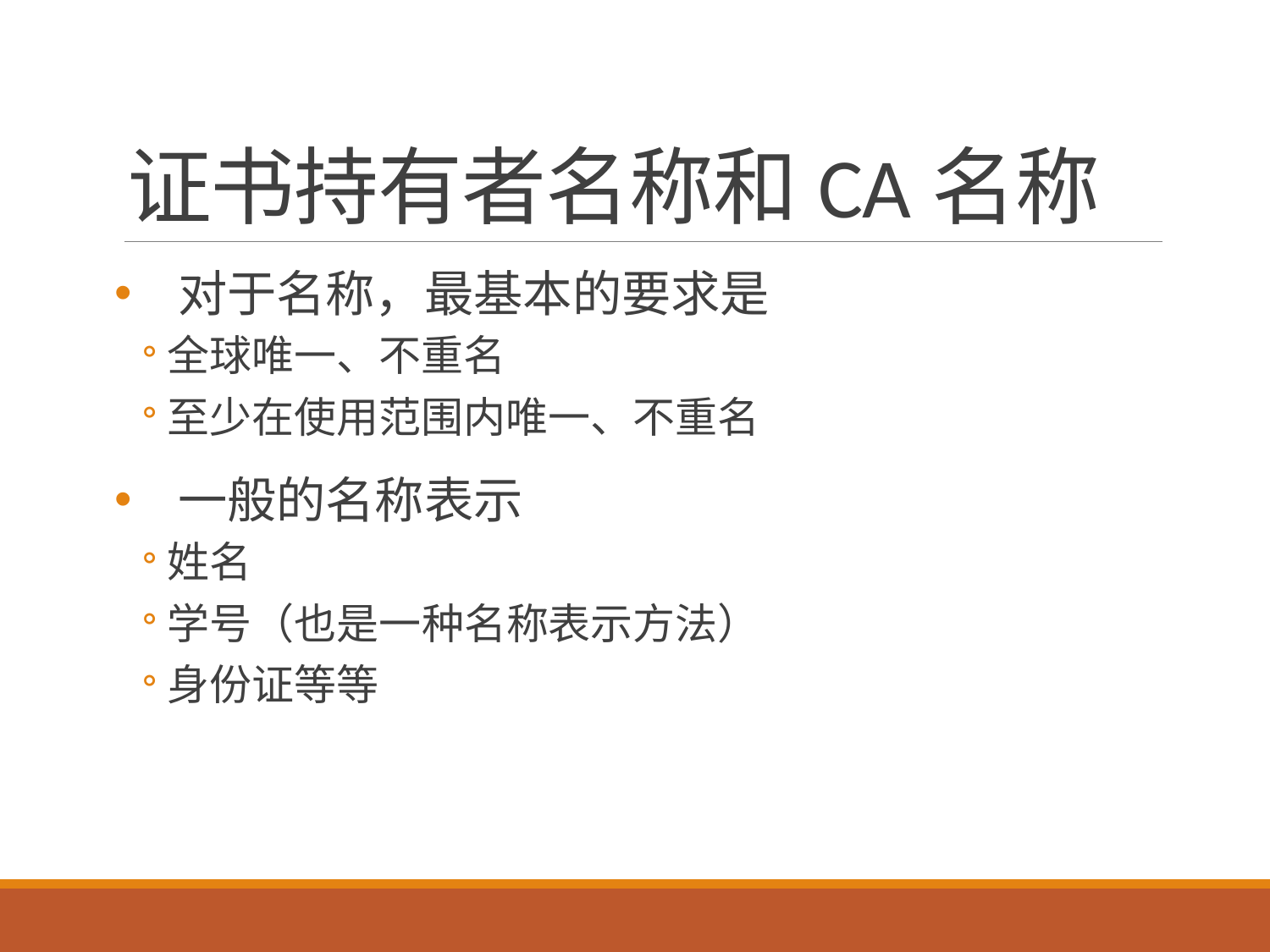

# 证书持有者名称和CA名称
对于名称，最基本的要求是
全球唯一、不重名
至少在使用范围内唯一、不重名
一般的名称表示
姓名
学号（也是一种名称表示方法）
身份证等等

78